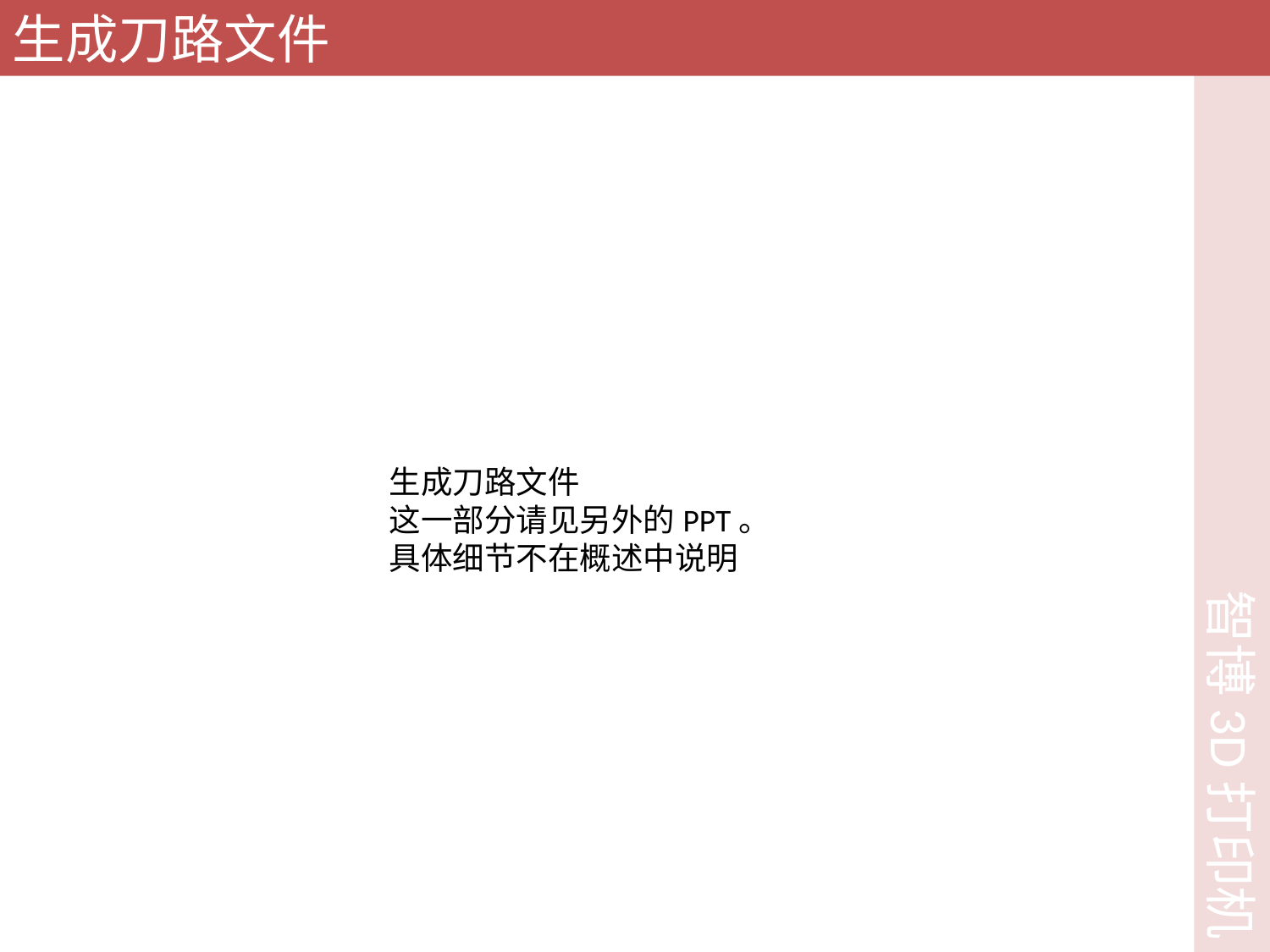

生成刀路文件
智博3D打印机
生成刀路文件
这一部分请见另外的PPT。
具体细节不在概述中说明